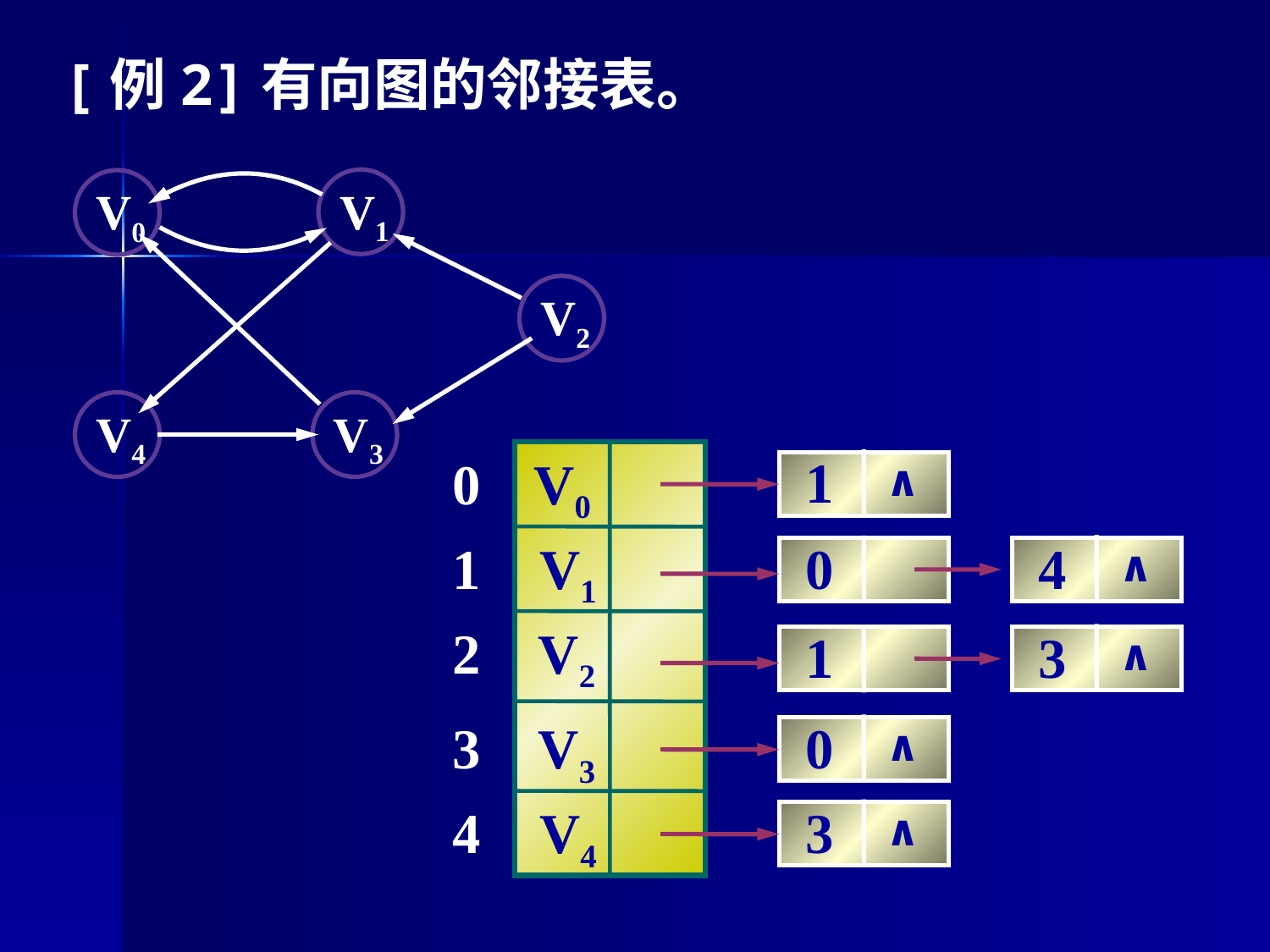

[例2]有向图的邻接表。

V0
V1

V2

V4

V3

1

∧

0
1
2
3
4

V0

V1
0

4

∧
∧

V2
1

3

∧
∧

V3
0

∧

V4
3

∧